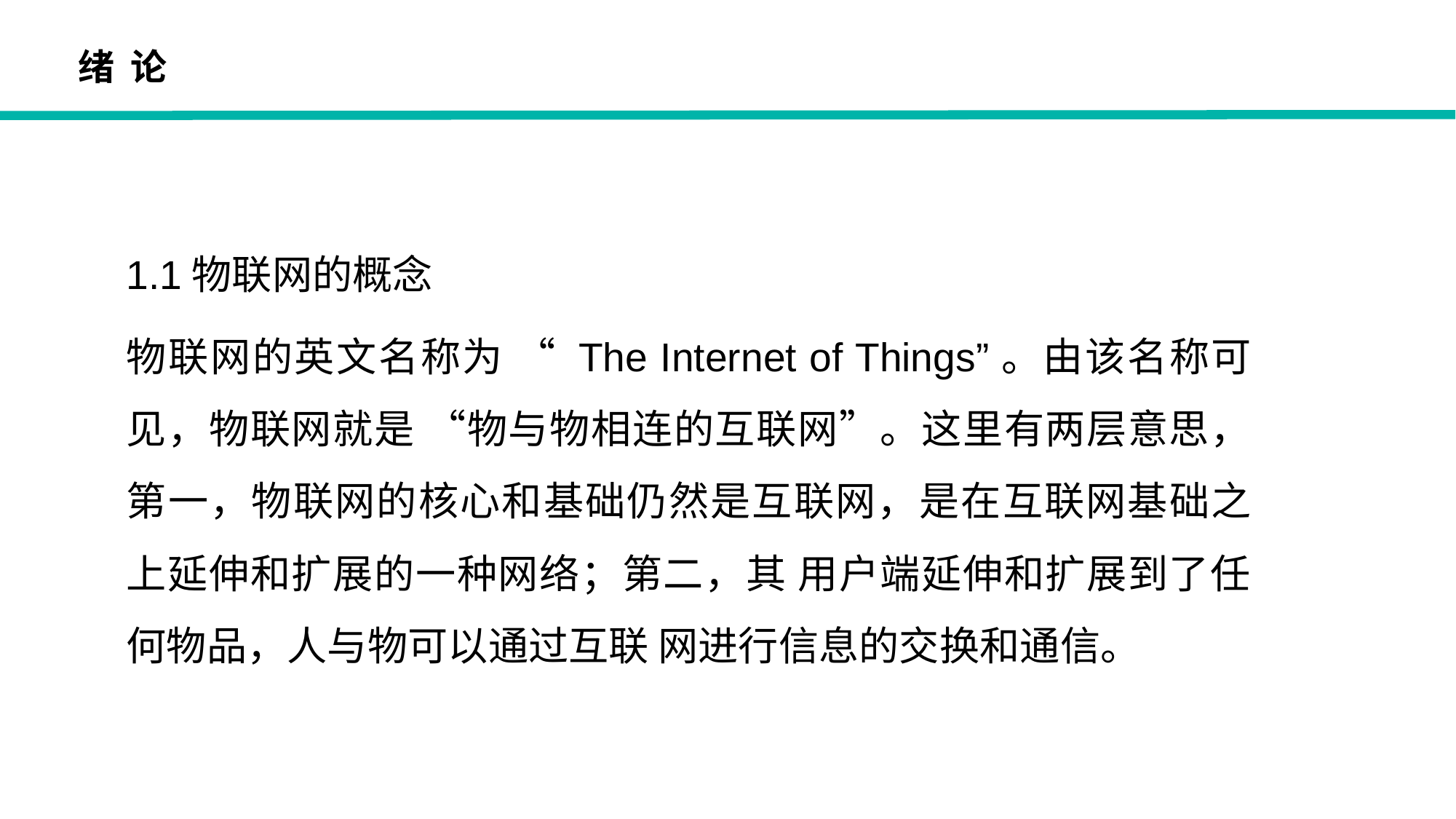

1.1物联网的概念
物联网的英文名称为 “ The Internet of Things”。由该名称可见，物联网就是 “物与物相连的互联网”。这里有两层意思，第一，物联网的核心和基础仍然是互联网，是在互联网基础之上延伸和扩展的一种网络；第二，其 用户端延伸和扩展到了任何物品，人与物可以通过互联 网进行信息的交换和通信。